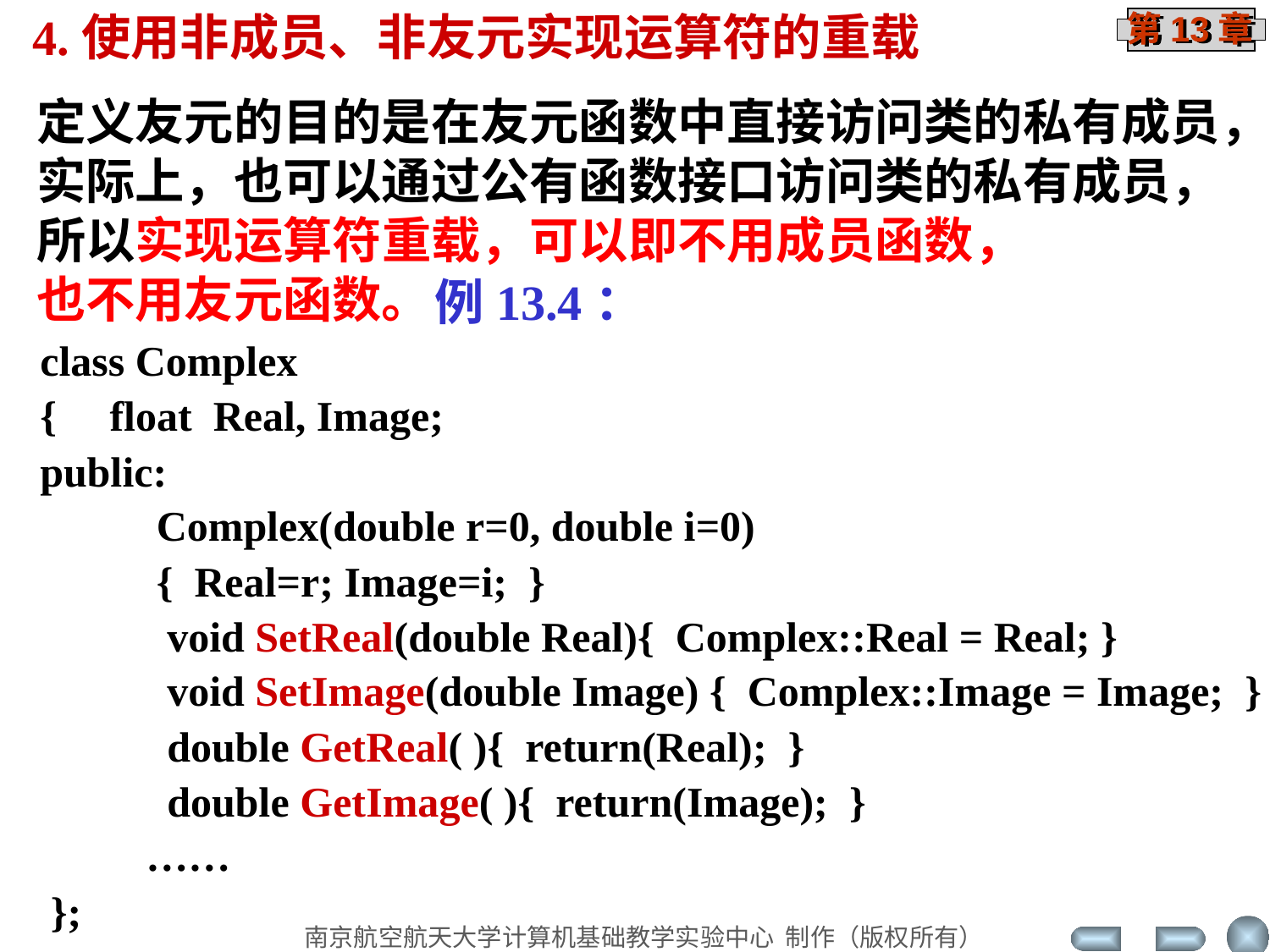

4.使用非成员、非友元实现运算符的重载
定义友元的目的是在友元函数中直接访问类的私有成员，
实际上，也可以通过公有函数接口访问类的私有成员，
所以实现运算符重载，可以即不用成员函数，
也不用友元函数。
例13.4：
class Complex
{     float  Real, Image;
public:
           Complex(double r=0, double i=0)
           {  Real=r; Image=i;  }
	void SetReal(double Real){  Complex::Real = Real; }
	void SetImage(double Image) {  Complex::Image = Image;  }
	double GetReal( ){  return(Real);  }
	double GetImage( ){  return(Image);  }
          ……
 };